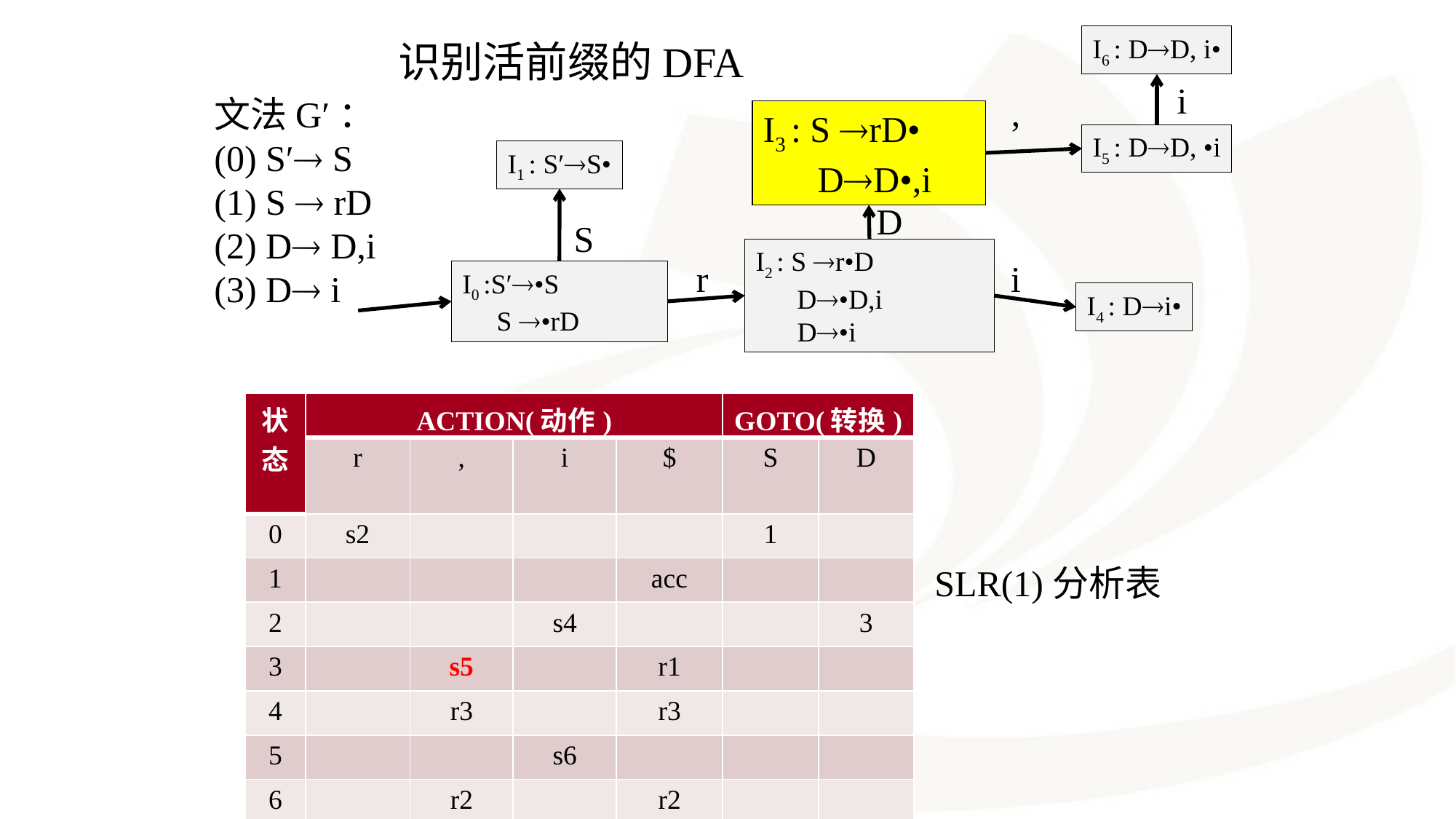

例子
I6 : D→D, i•
识别活前缀的DFA
i
,
文法G′：
(0) S′→ S
(1) S → rD
(2) D→ D,i
(3) D→ i
I3 : S →rD•
      D→D•,i
I5 : D→D, •i
I1 : S′→S•
D
S
I2 : S →r•D
      D→•D,i
      D→•i
r
i
I0 :S′→•S
     S →•rD
I4 : D→i•
| 状态 | ACTION(动作) |  |  |  | GOTO(转换) |  |
| --- | --- | --- | --- | --- | --- | --- |
|  | r | , | i | $ | S | D |
| 0 | s2 |  |  |  | 1 |  |
| 1 |  |  |  | acc |  |  |
| 2 |  |  | s4 |  |  | 3 |
| 3 |  | s5 |  | r1 |  |  |
| 4 |  | r3 |  | r3 |  |  |
| 5 |  |  | s6 |  |  |  |
| 6 |  | r2 |  | r2 |  |  |
SLR(1)分析表
158